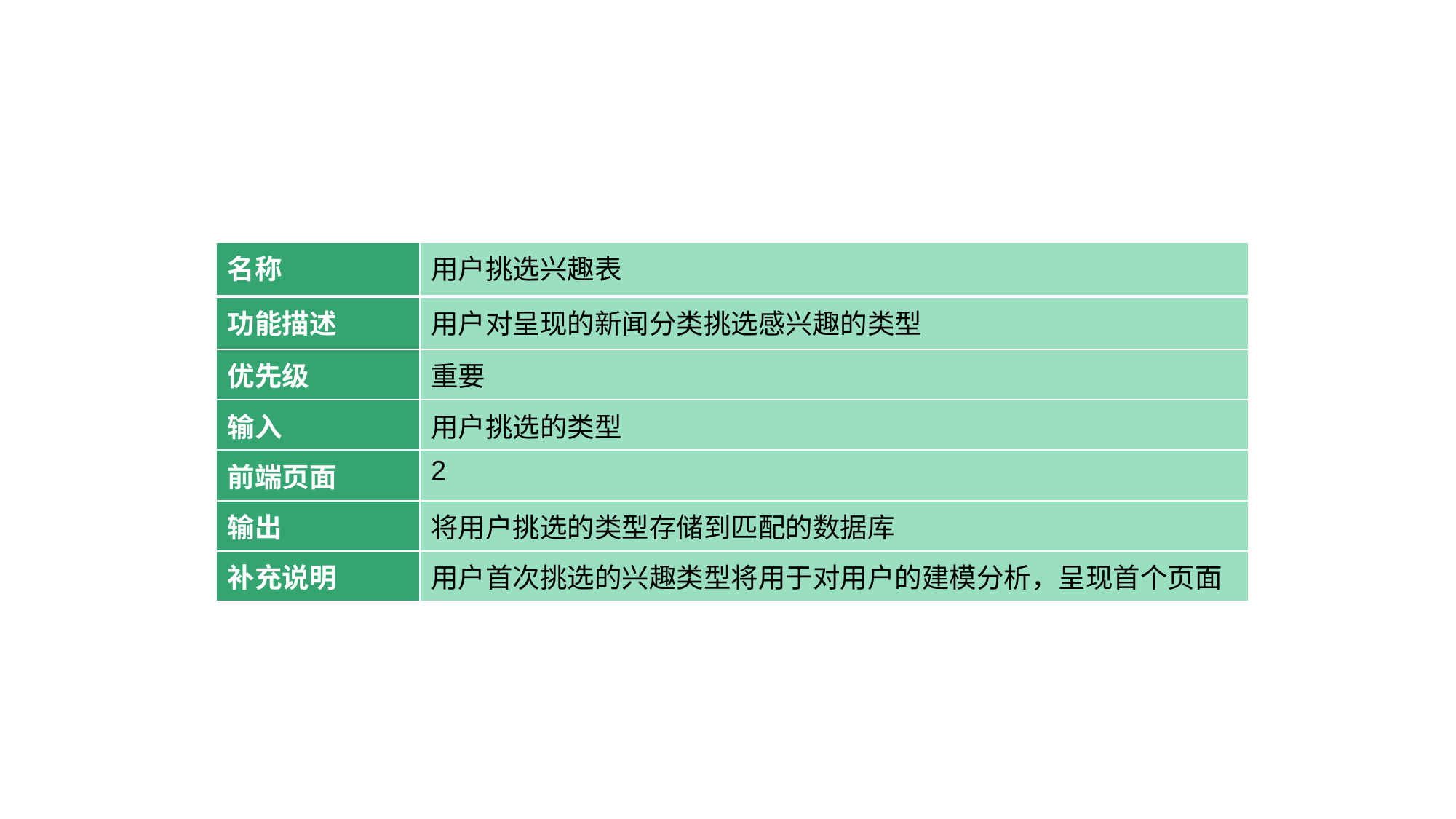

| 名称 | 用户挑选兴趣表 |
| --- | --- |
| 功能描述 | 用户对呈现的新闻分类挑选感兴趣的类型 |
| 优先级 | 重要 |
| 输入 | 用户挑选的类型 |
| 前端页面 | 2 |
| 输出 | 将用户挑选的类型存储到匹配的数据库 |
| 补充说明 | 用户首次挑选的兴趣类型将用于对用户的建模分析，呈现首个页面 |